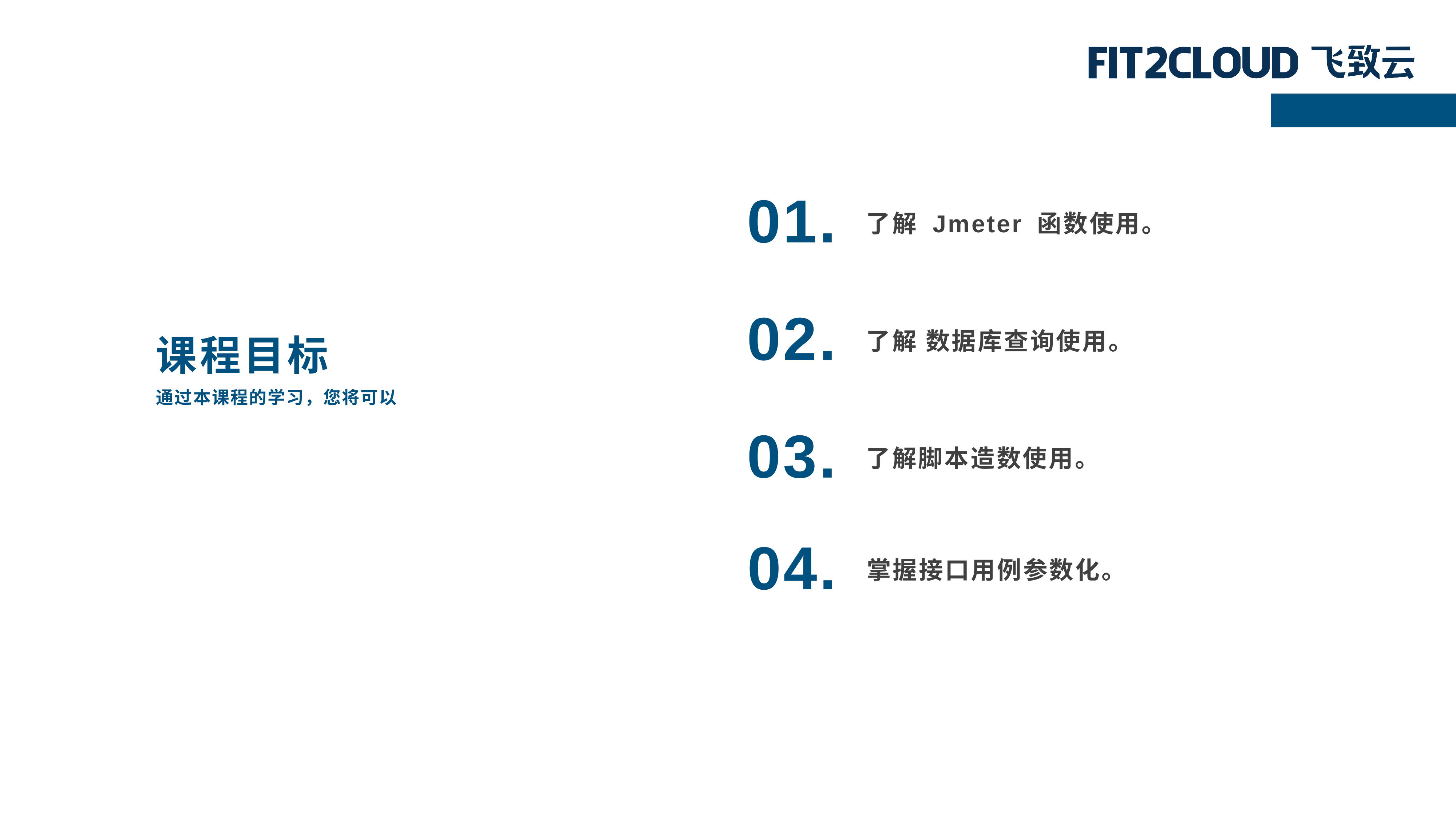

01.
了解 Jmeter 函数使用。
课程目标
了解 数据库查询使用。
02.
通过本课程的学习，您将可以
03.
了解脚本造数使用。
04.
掌握接口用例参数化。